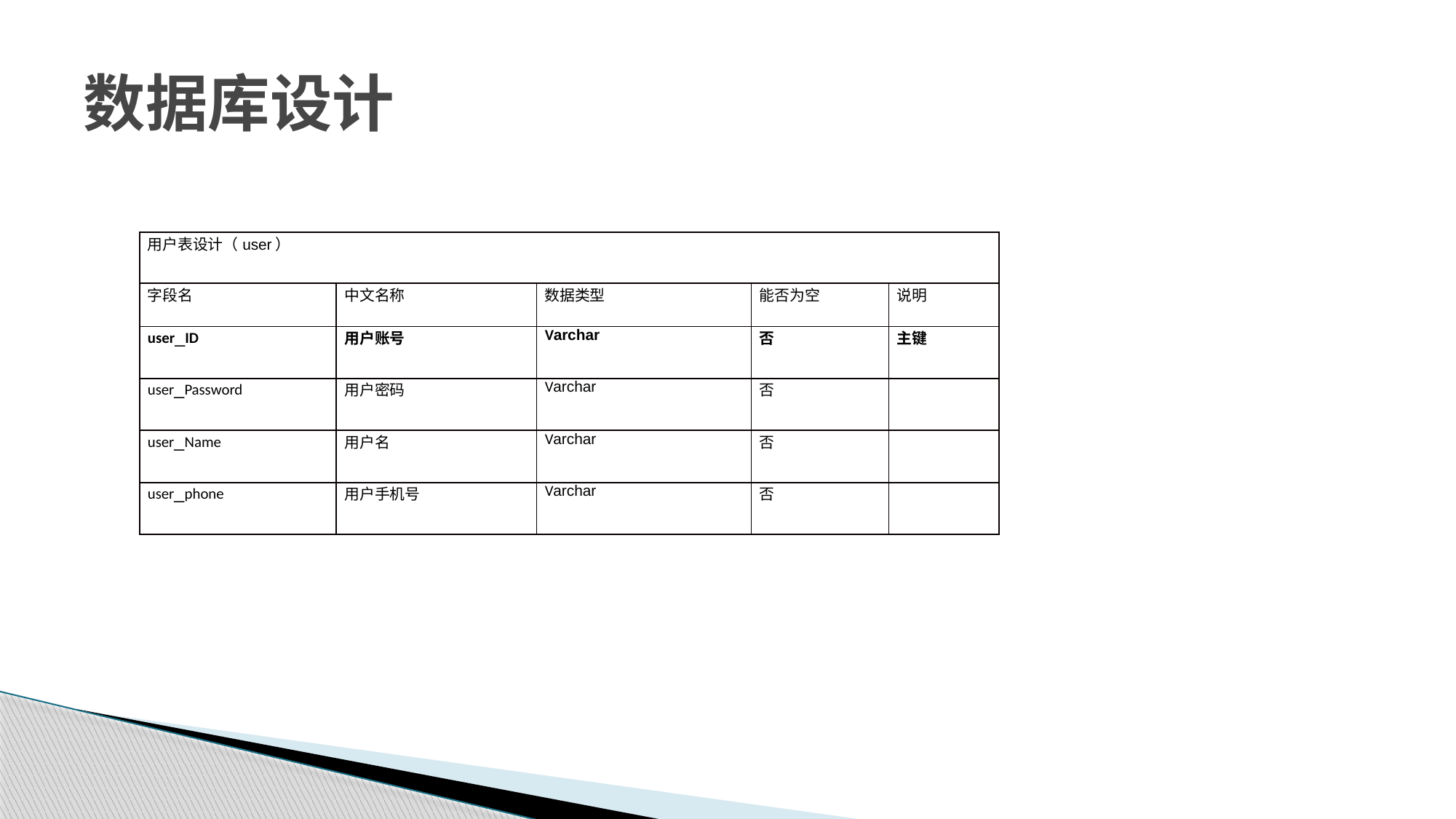

# 数据库设计
| 用户表设计（user） |  |  |  |  |
| --- | --- | --- | --- | --- |
| 字段名 | 中文名称 | 数据类型 | 能否为空 | 说明 |
| user\_ID | 用户账号 | Varchar | 否 | 主键 |
| user\_Password | 用户密码 | Varchar | 否 |  |
| user\_Name | 用户名 | Varchar | 否 |  |
| user\_phone | 用户手机号 | Varchar | 否 |  |